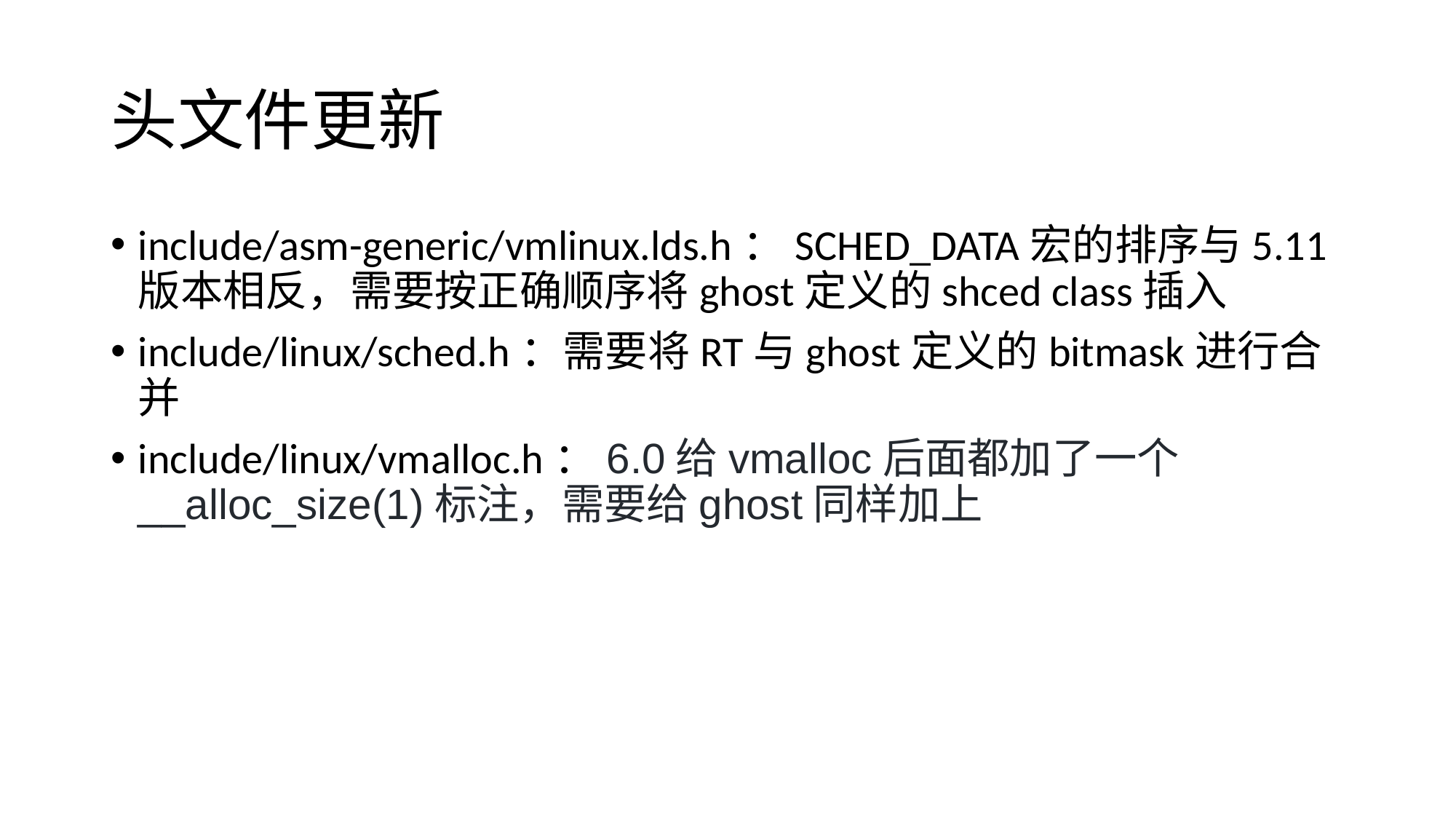

# 头文件更新
include/asm-generic/vmlinux.lds.h：SCHED_DATA宏的排序与5.11版本相反，需要按正确顺序将ghost定义的shced class插入
include/linux/sched.h：需要将RT与ghost定义的bitmask进行合并
include/linux/vmalloc.h：6.0给vmalloc后面都加了一个__alloc_size(1)标注，需要给ghost同样加上